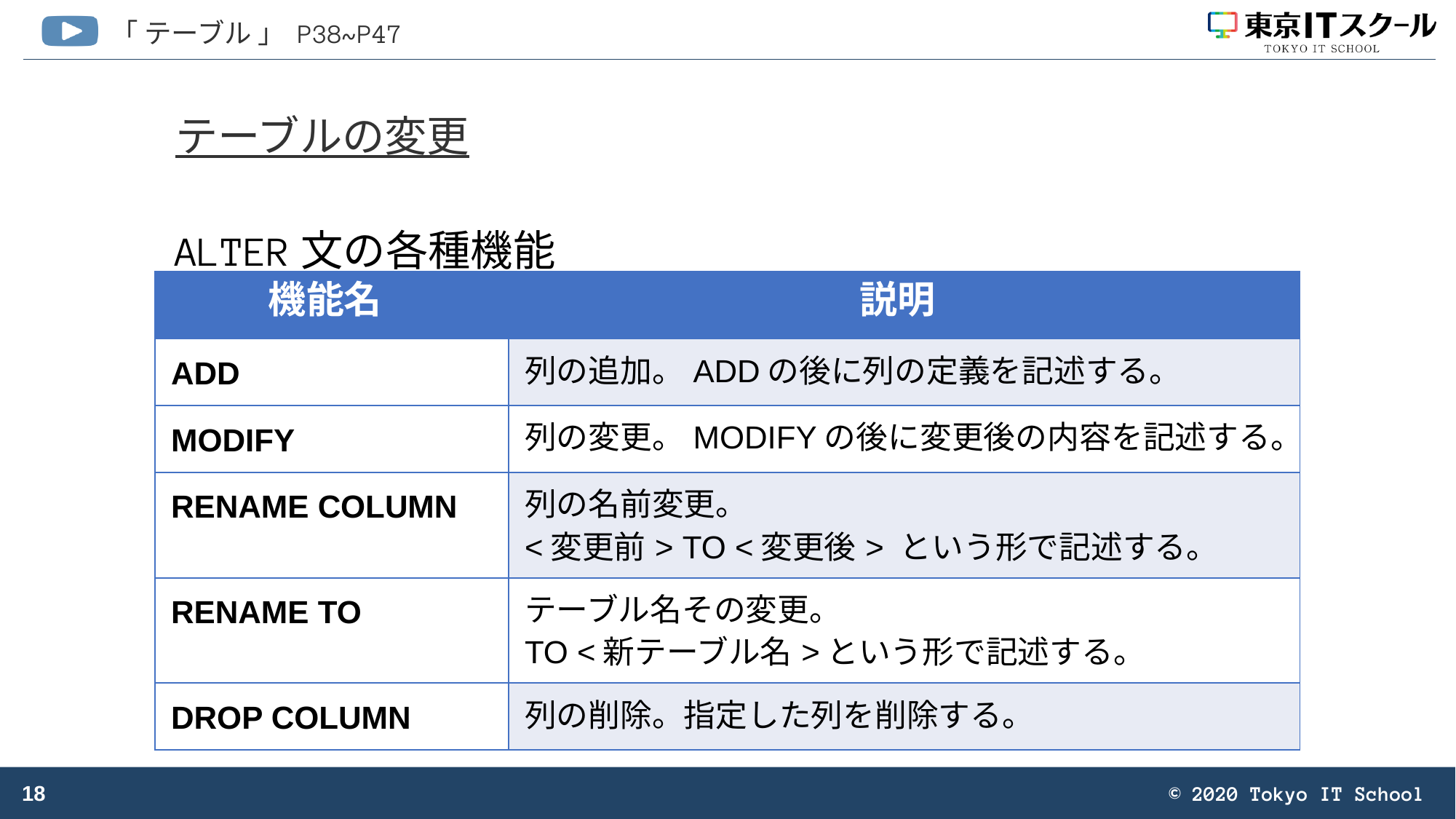

# テーブルの変更
ALTER文の各種機能
| 機能名 | 説明 |
| --- | --- |
| ADD | 列の追加。ADDの後に列の定義を記述する。 |
| MODIFY | 列の変更。MODIFYの後に変更後の内容を記述する。 |
| RENAME COLUMN | 列の名前変更。 <変更前> TO <変更後> という形で記述する。 |
| RENAME TO | テーブル名その変更。 TO <新テーブル名>という形で記述する。 |
| DROP COLUMN | 列の削除。指定した列を削除する。 |
18